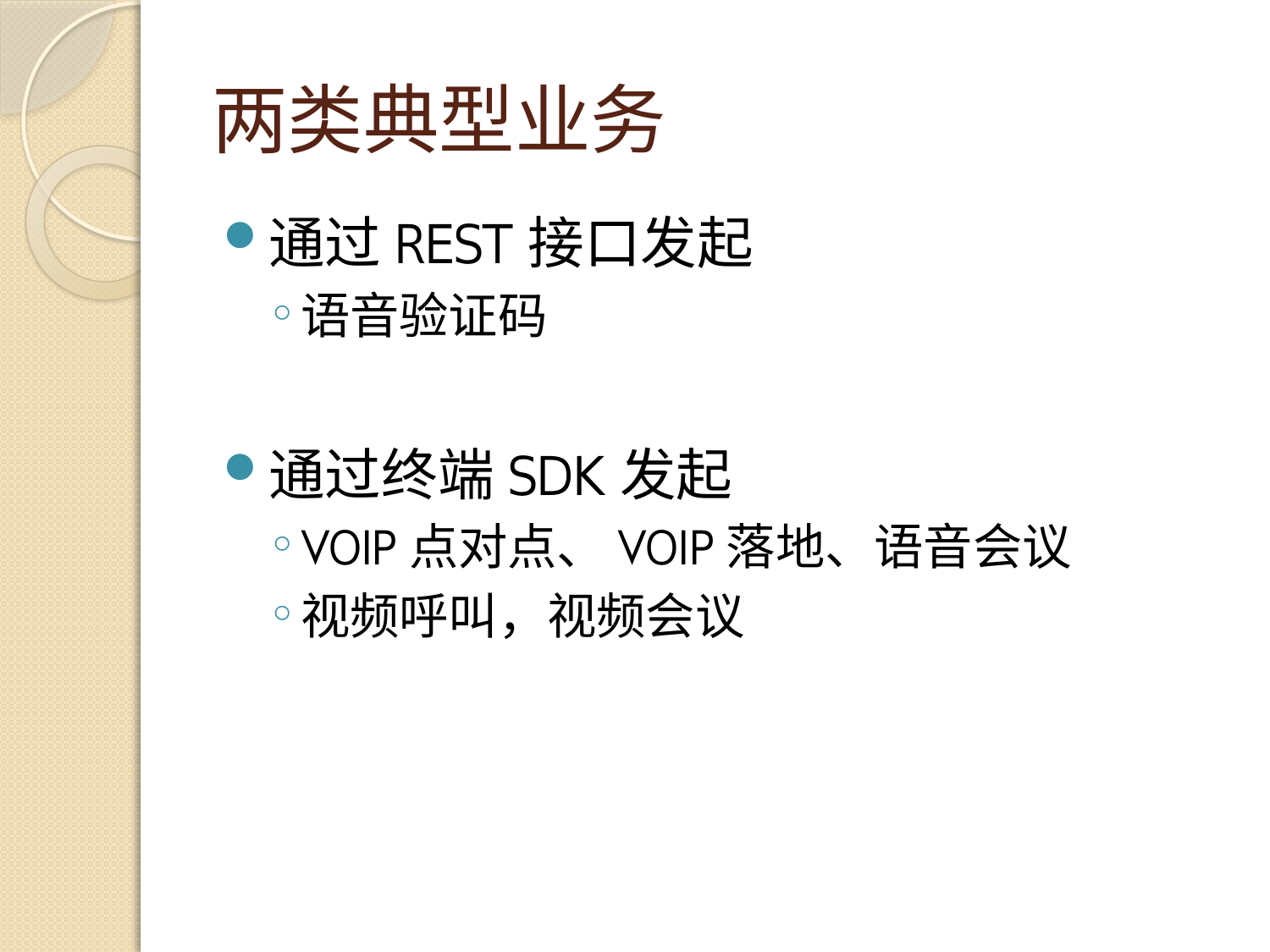

# 两类典型业务
通过REST接口发起
语音验证码

通过终端SDK发起
VOIP点对点、VOIP落地、语音会议
视频呼叫，视频会议